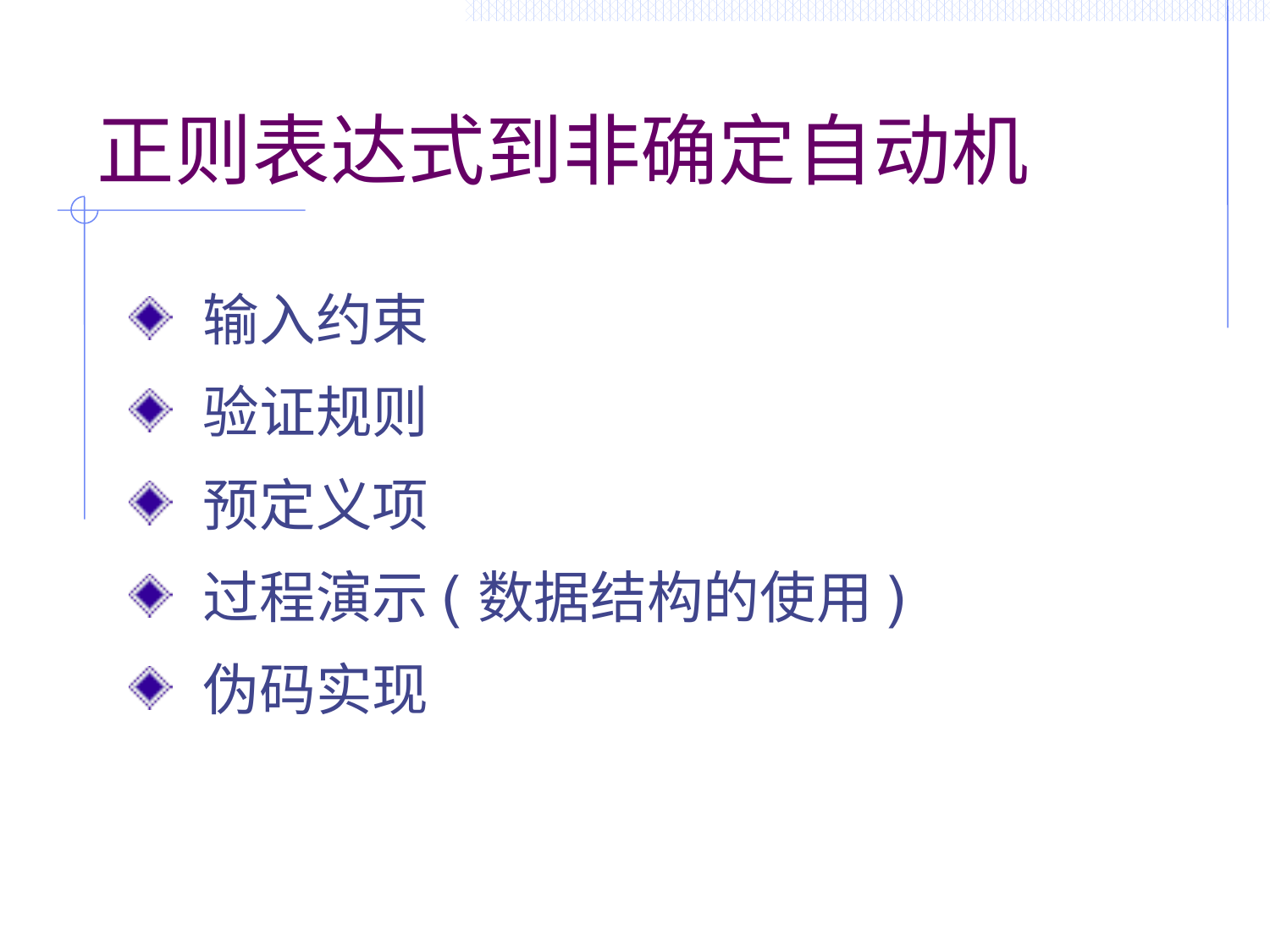

# 正则表达式到非确定自动机
 输入约束
 验证规则
 预定义项
 过程演示(数据结构的使用)
 伪码实现